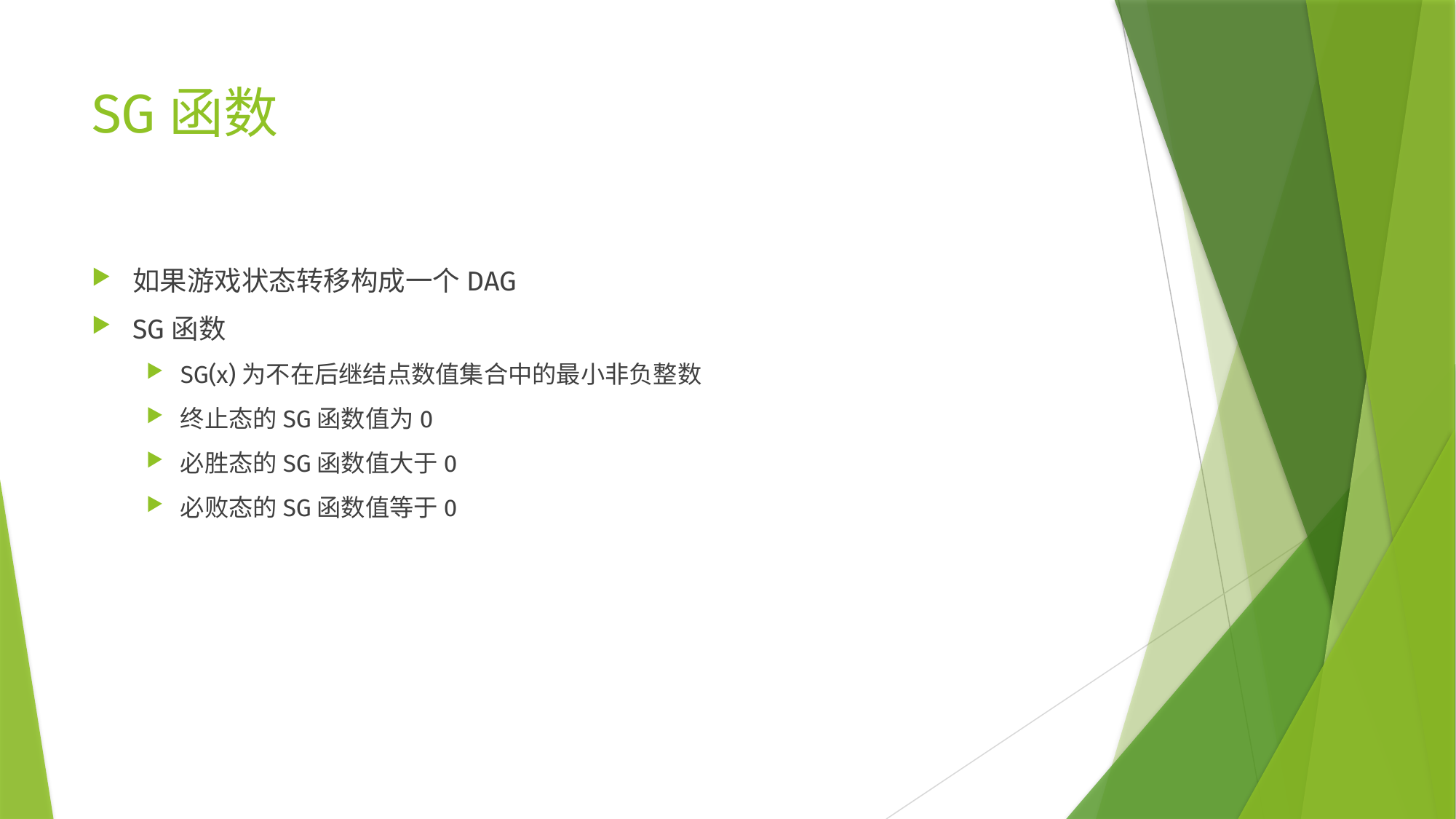

# SG函数
如果游戏状态转移构成一个DAG
SG函数
SG(x)为不在后继结点数值集合中的最小非负整数
终止态的SG函数值为0
必胜态的SG函数值大于0
必败态的SG函数值等于0